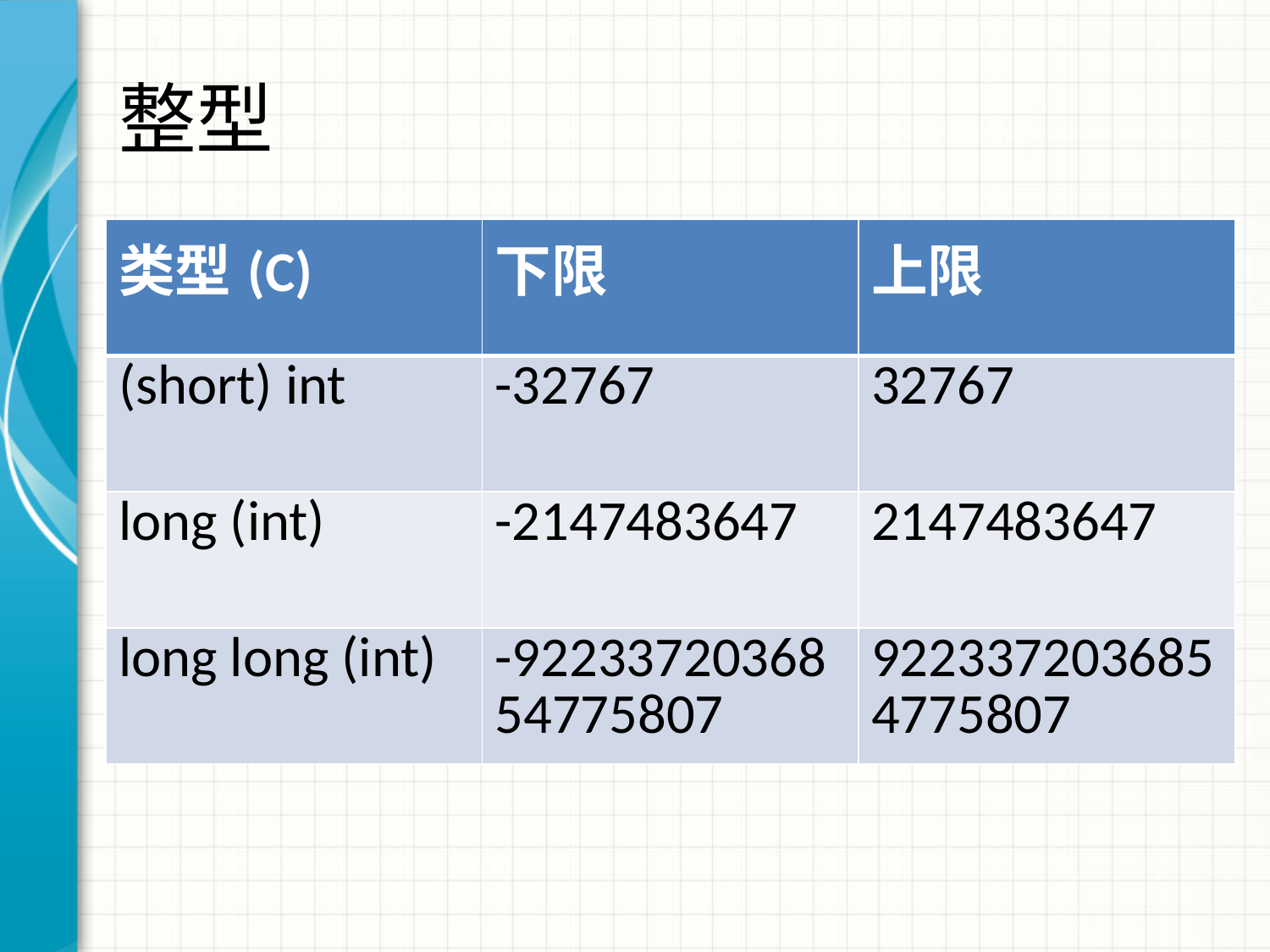

# 整型
| 类型(C++) | 下限 | 上限 |
| --- | --- | --- |
| short (int) | -32767 | 32767 |
| (long) int | -2147483647 | 2147483647 |
| long long (int) | -92233720368 54775807 | 9223372036854775807 |
| 类型(C) | 下限 | 上限 |
| --- | --- | --- |
| (short) int | -32767 | 32767 |
| long (int) | -2147483647 | 2147483647 |
| long long (int) | -92233720368 54775807 | 9223372036854775807 |